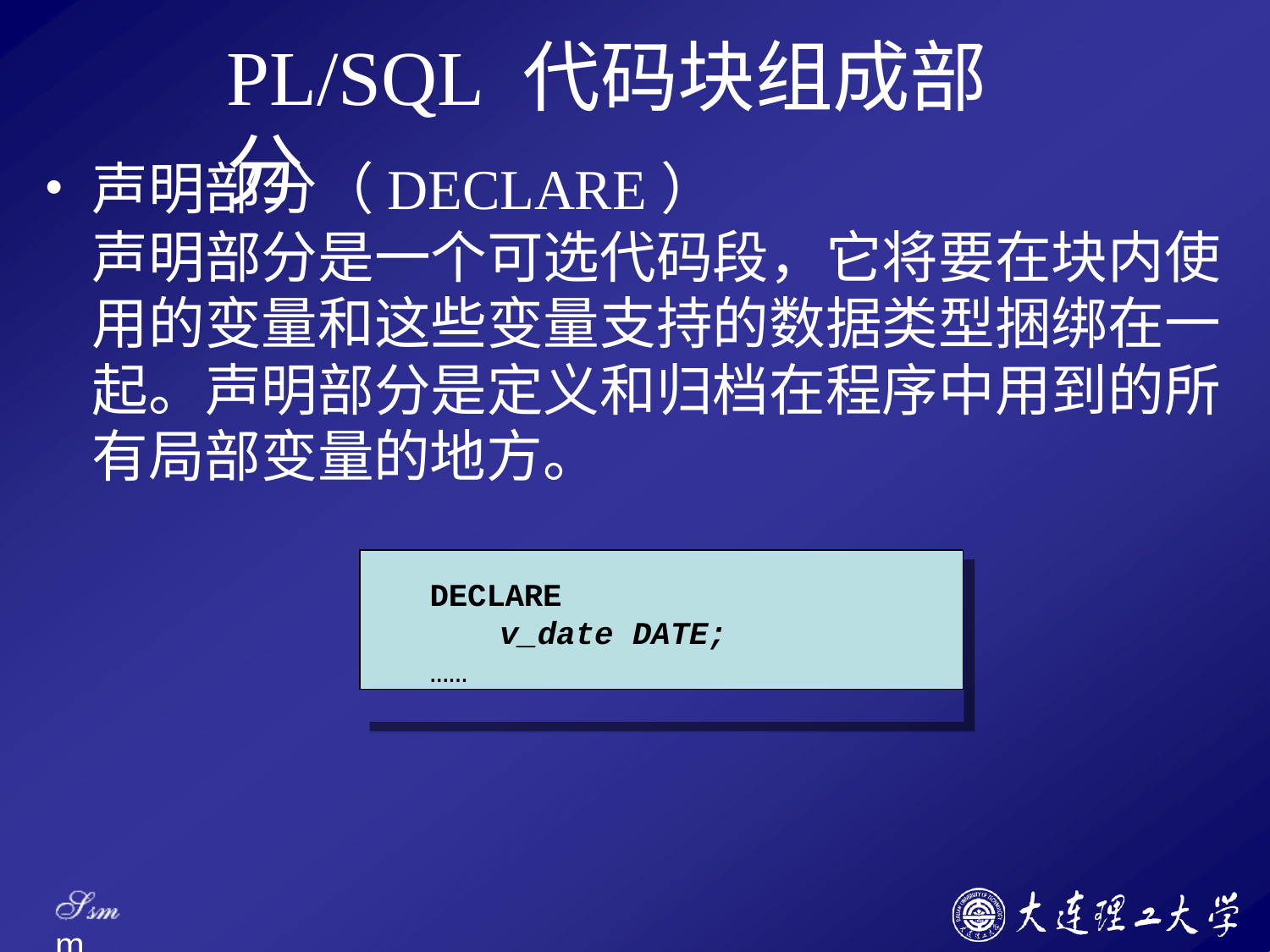

# PL/SQL 代码块组成部分
声明部分（DECLARE）
声明部分是一个可选代码段，它将要在块内使 用的变量和这些变量支持的数据类型捆绑在一 起。声明部分是定义和归档在程序中用到的所 有局部变量的地方。
DECLARE
v_date DATE;
……

Ssm